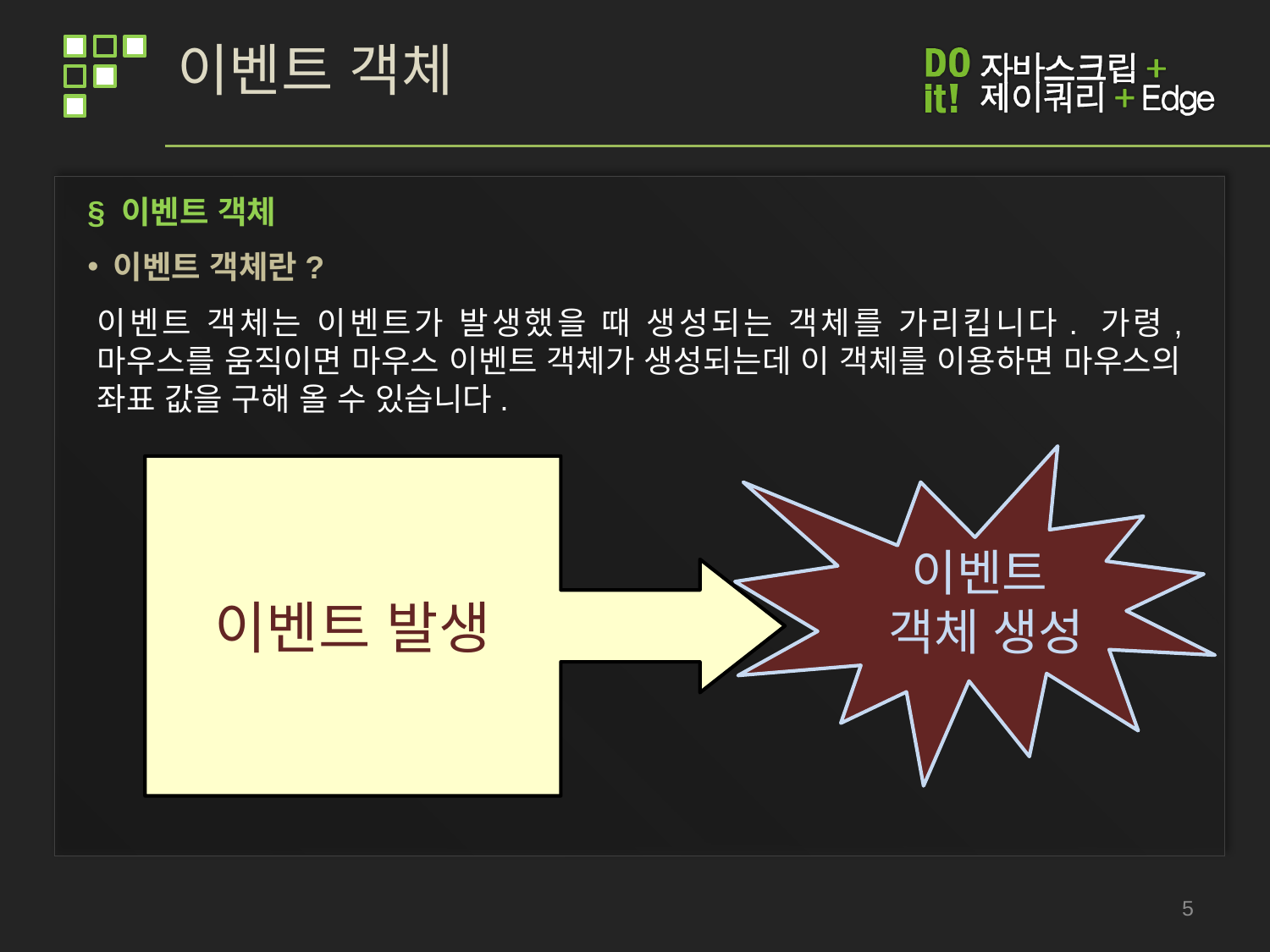

# 이벤트 객체
§ 이벤트 객체
 이벤트 객체란?
이벤트 객체는 이벤트가 발생했을 때 생성되는 객체를 가리킵니다. 가령, 마우스를 움직이면 마우스 이벤트 객체가 생성되는데 이 객체를 이용하면 마우스의 좌표 값을 구해 올 수 있습니다.

이벤트
객체 생성
이벤트 발생
5